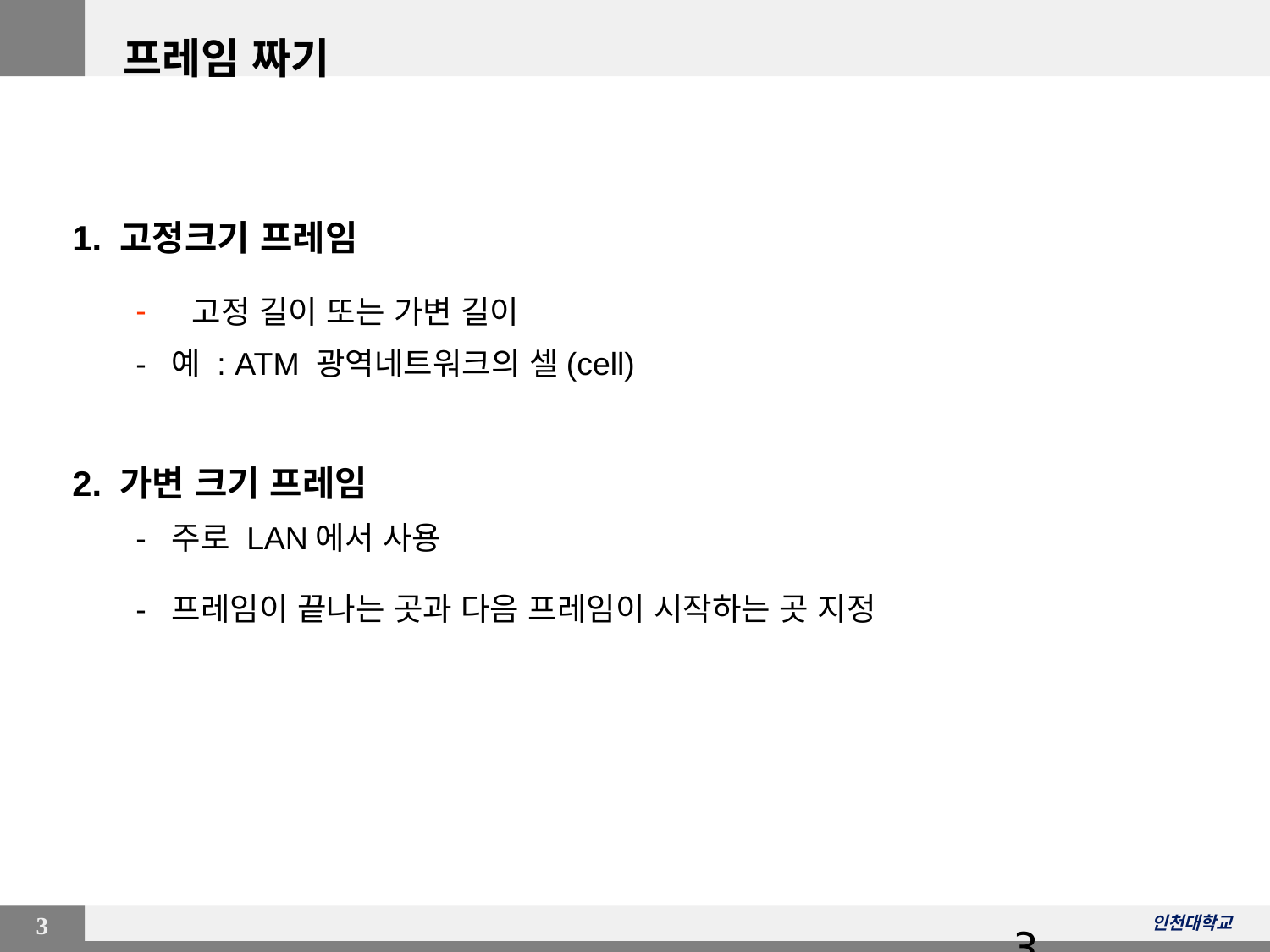

프레임 짜기
1. 고정크기 프레임
 고정 길이 또는 가변 길이
-   예 : ATM 광역네트워크의 셀(cell)
2. 가변 크기 프레임
-  주로 LAN에서 사용
-  프레임이 끝나는 곳과 다음 프레임이 시작하는 곳 지정

3